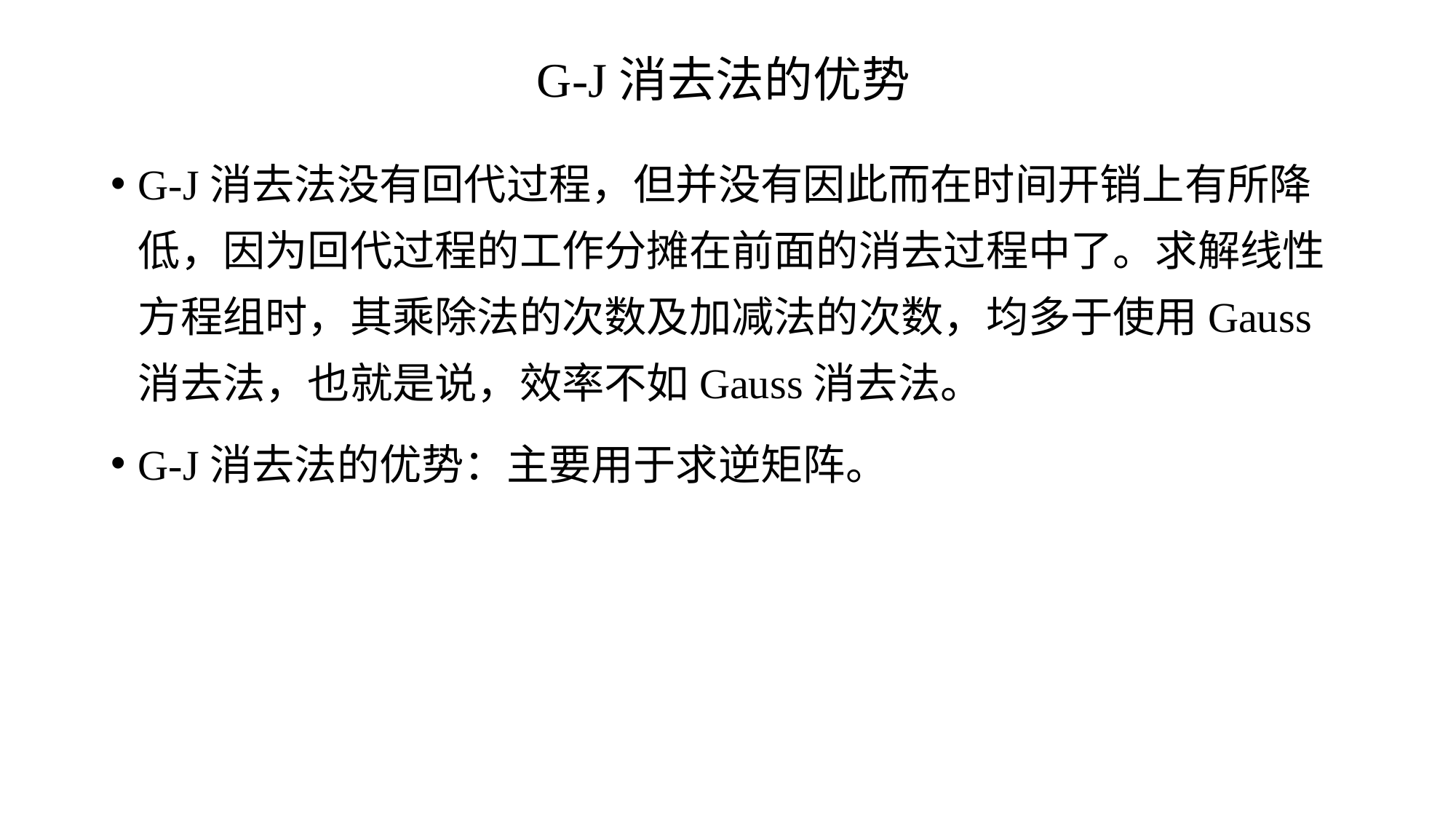

# G-J消去法的优势
G-J消去法没有回代过程，但并没有因此而在时间开销上有所降低，因为回代过程的工作分摊在前面的消去过程中了。求解线性方程组时，其乘除法的次数及加减法的次数，均多于使用Gauss消去法，也就是说，效率不如Gauss消去法。
G-J消去法的优势：主要用于求逆矩阵。